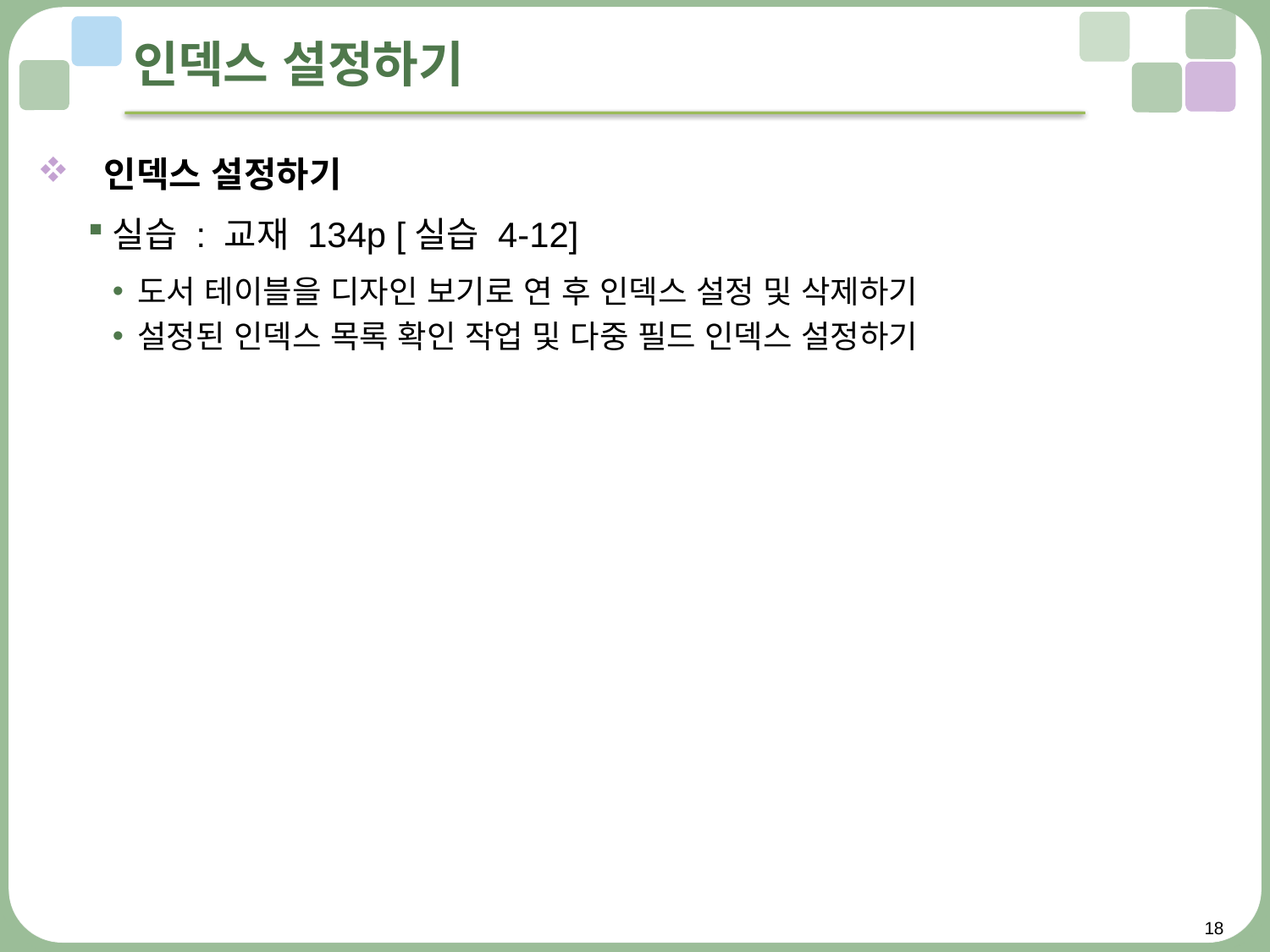

# 인덱스 설정하기
 인덱스 설정하기
실습 : 교재 134p [실습 4-12]
도서 테이블을 디자인 보기로 연 후 인덱스 설정 및 삭제하기
설정된 인덱스 목록 확인 작업 및 다중 필드 인덱스 설정하기